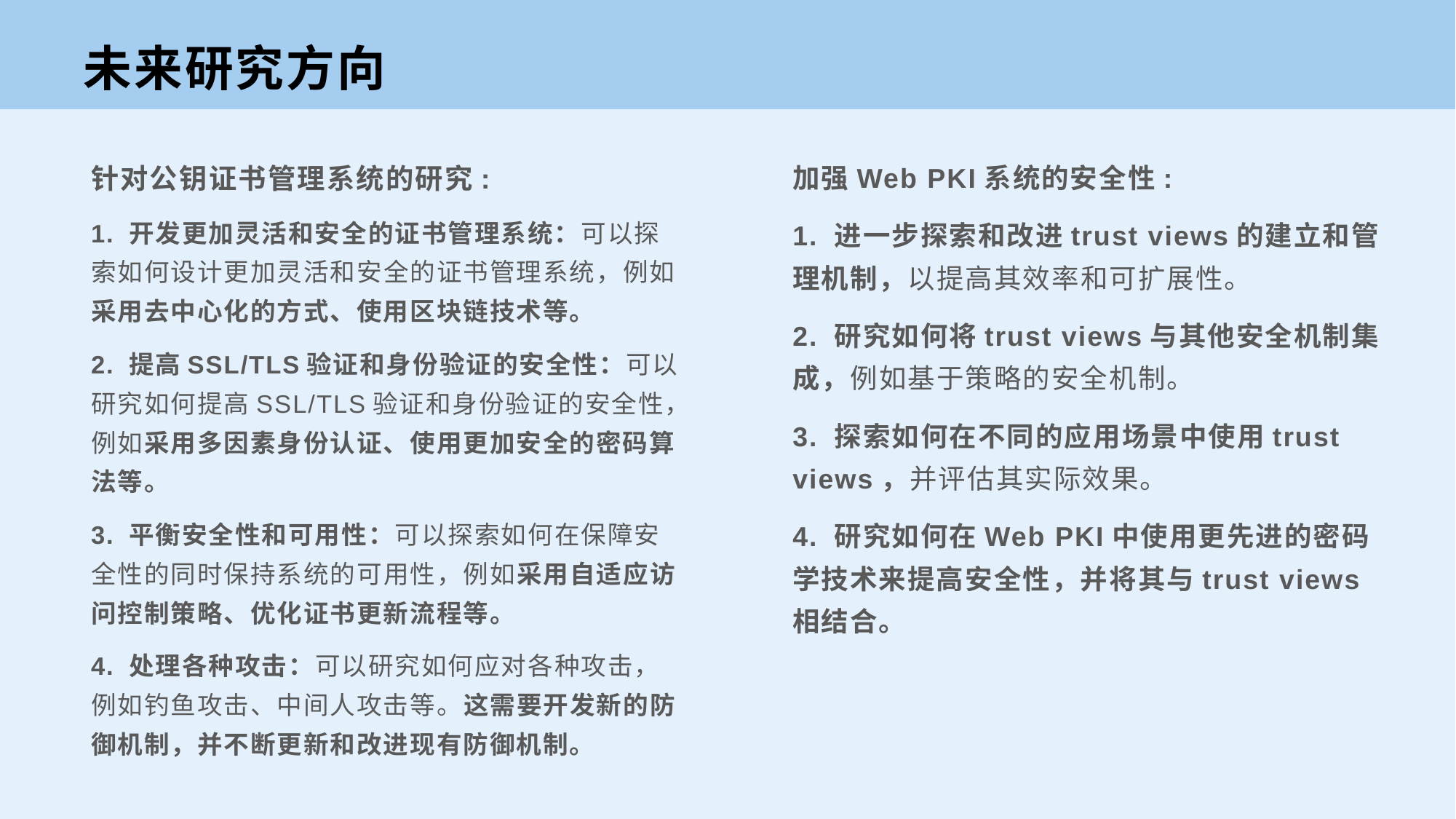

未来研究方向
针对公钥证书管理系统的研究:
1. 开发更加灵活和安全的证书管理系统：可以探索如何设计更加灵活和安全的证书管理系统，例如采用去中心化的方式、使用区块链技术等。
2. 提高SSL/TLS验证和身份验证的安全性：可以研究如何提高SSL/TLS验证和身份验证的安全性，例如采用多因素身份认证、使用更加安全的密码算法等。
3. 平衡安全性和可用性：可以探索如何在保障安全性的同时保持系统的可用性，例如采用自适应访问控制策略、优化证书更新流程等。
4. 处理各种攻击：可以研究如何应对各种攻击，例如钓鱼攻击、中间人攻击等。这需要开发新的防御机制，并不断更新和改进现有防御机制。
加强Web PKI系统的安全性:
1. 进一步探索和改进trust views的建立和管理机制，以提高其效率和可扩展性。
2. 研究如何将trust views与其他安全机制集成，例如基于策略的安全机制。
3. 探索如何在不同的应用场景中使用trust views，并评估其实际效果。
4. 研究如何在Web PKI中使用更先进的密码学技术来提高安全性，并将其与trust views相结合。